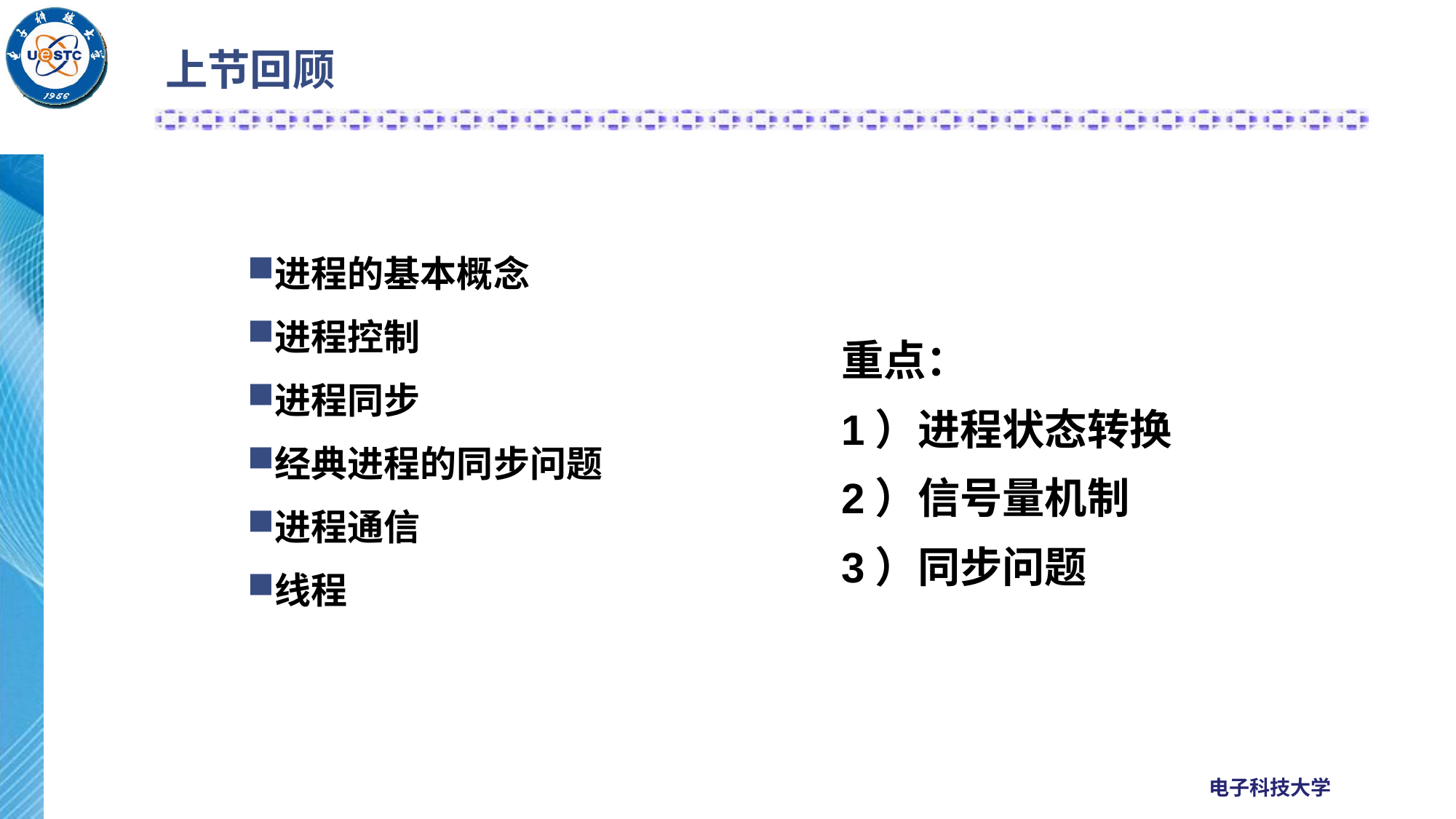

# 上节回顾
进程的基本概念
进程控制
进程同步
经典进程的同步问题
进程通信
线程
重点：
1）进程状态转换
2）信号量机制
3）同步问题